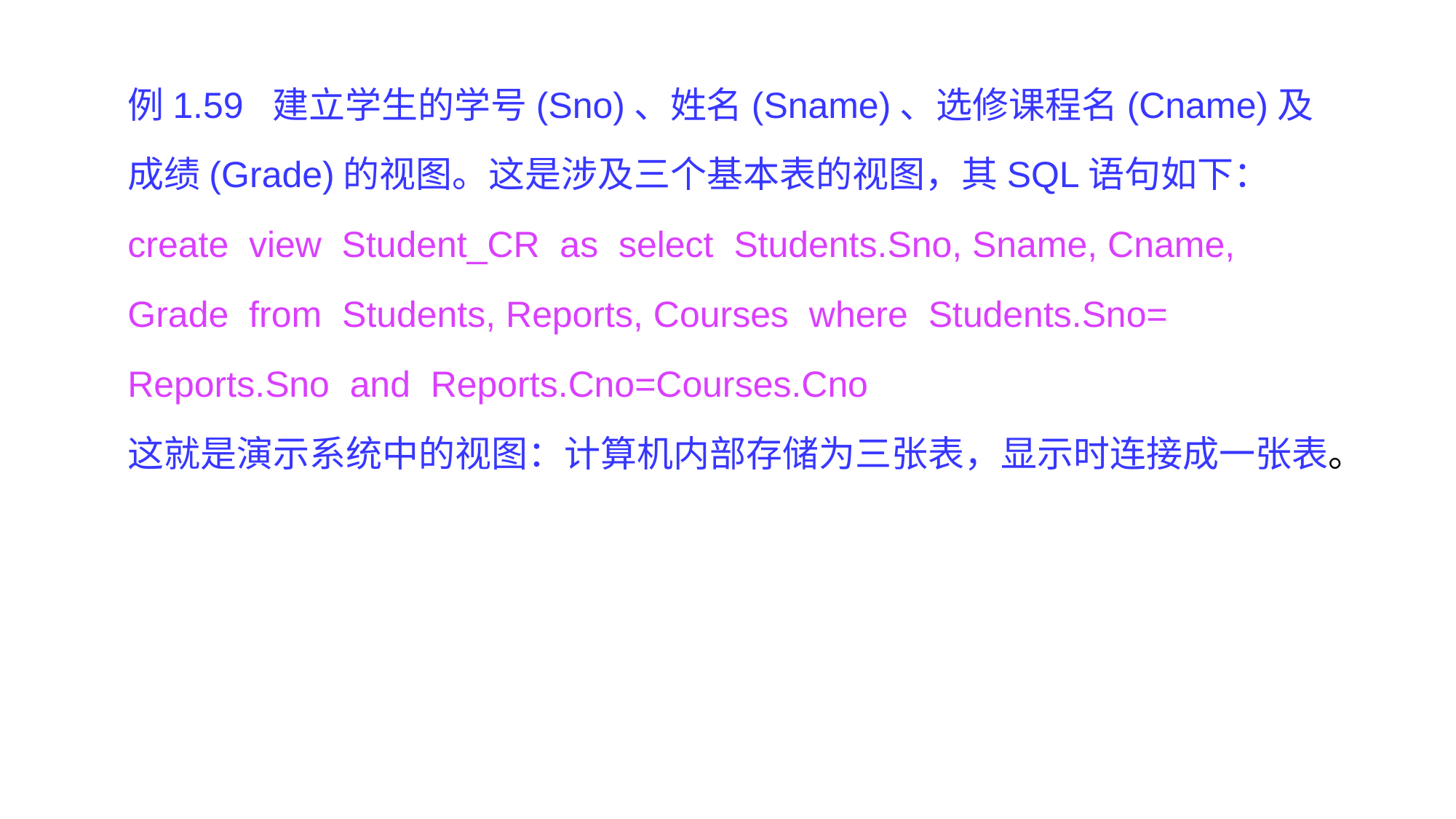

例1.59  建立学生的学号(Sno)、姓名(Sname)、选修课程名(Cname)及成绩(Grade)的视图。这是涉及三个基本表的视图，其SQL语句如下：
create  view  Student_CR  as  select  Students.Sno, Sname, Cname, Grade  from  Students, Reports, Courses  where  Students.Sno= Reports.Sno  and  Reports.Cno=Courses.Cno
这就是演示系统中的视图：计算机内部存储为三张表，显示时连接成一张表。